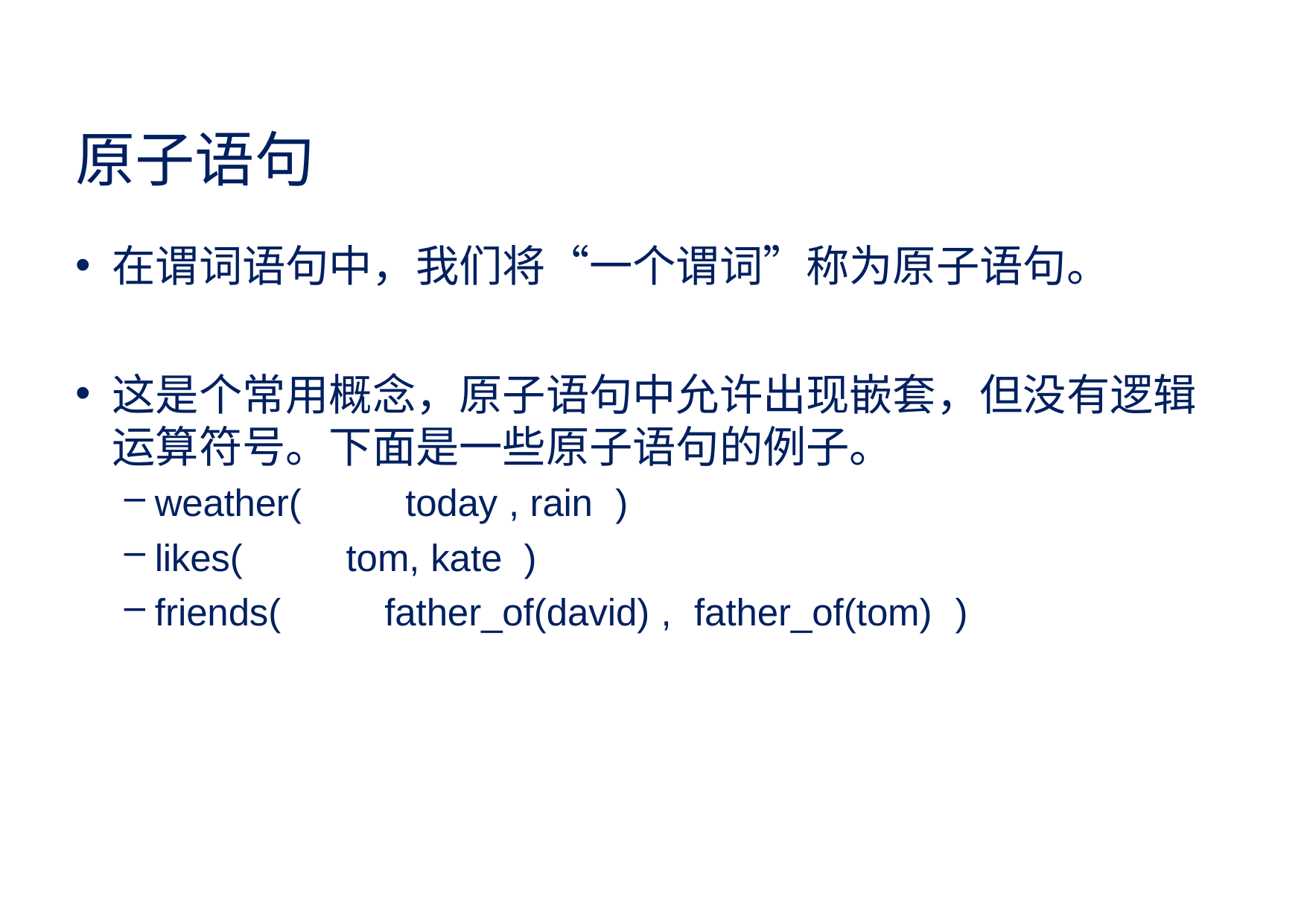

# 原子语句
在谓词语句中，我们将“一个谓词”称为原子语句。

这是个常用概念，原子语句中允许出现嵌套，但没有逻辑 运算符号。下面是一些原子语句的例子。
weather(	today , rain	)
likes(	tom, kate	)
friends(	father_of(david) ,	father_of(tom)	)
28